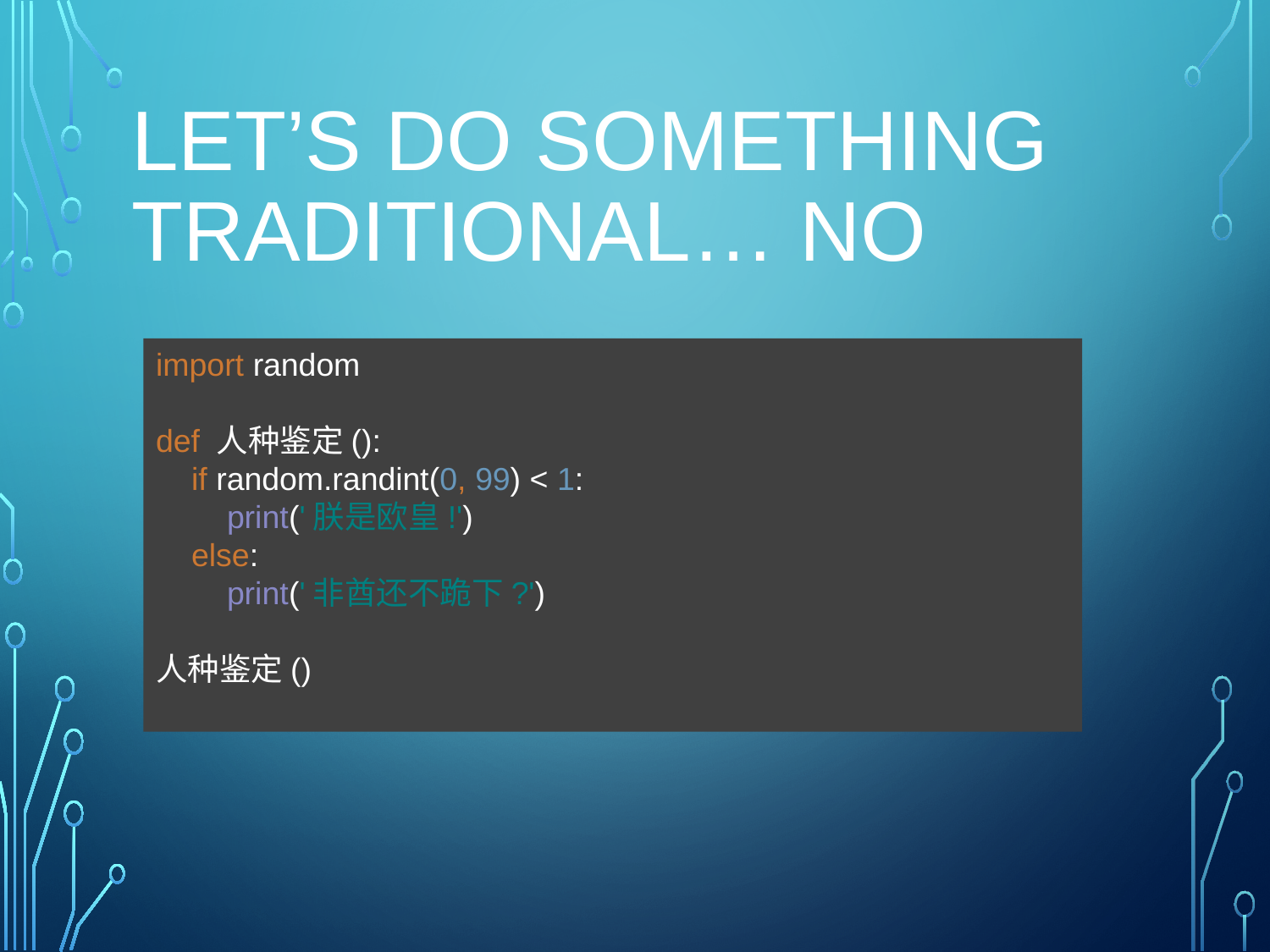

# let’s do something traditional… No
import random
def 人种鉴定():
    if random.randint(0, 99) < 1:
        print('朕是欧皇!')
    else:
        print('非酋还不跪下?')
人种鉴定()